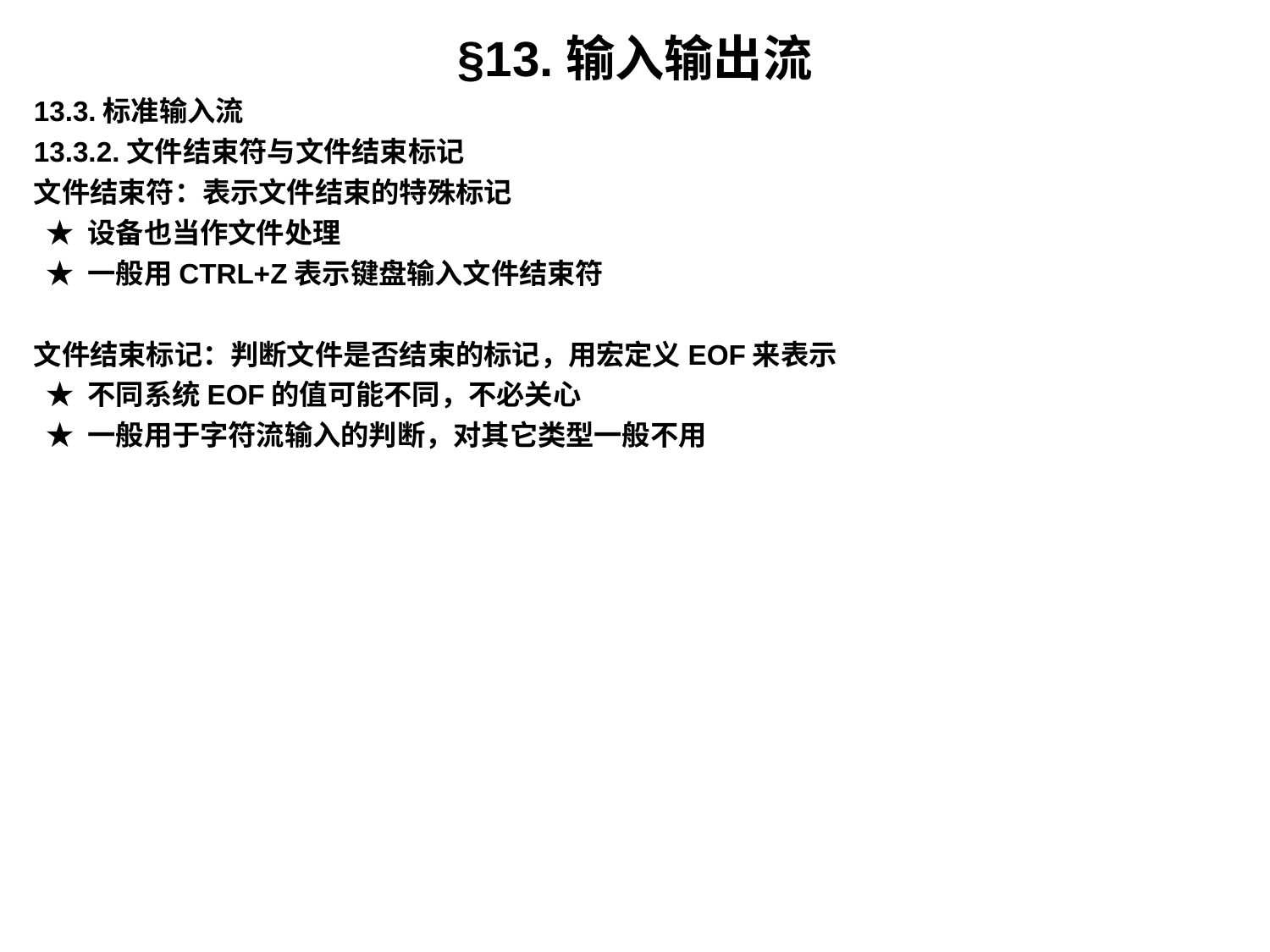

§13.输入输出流
13.3.标准输入流
13.3.2.文件结束符与文件结束标记
文件结束符：表示文件结束的特殊标记
  ★ 设备也当作文件处理
  ★ 一般用CTRL+Z表示键盘输入文件结束符

文件结束标记：判断文件是否结束的标记，用宏定义EOF来表示
  ★ 不同系统EOF的值可能不同，不必关心
  ★ 一般用于字符流输入的判断，对其它类型一般不用